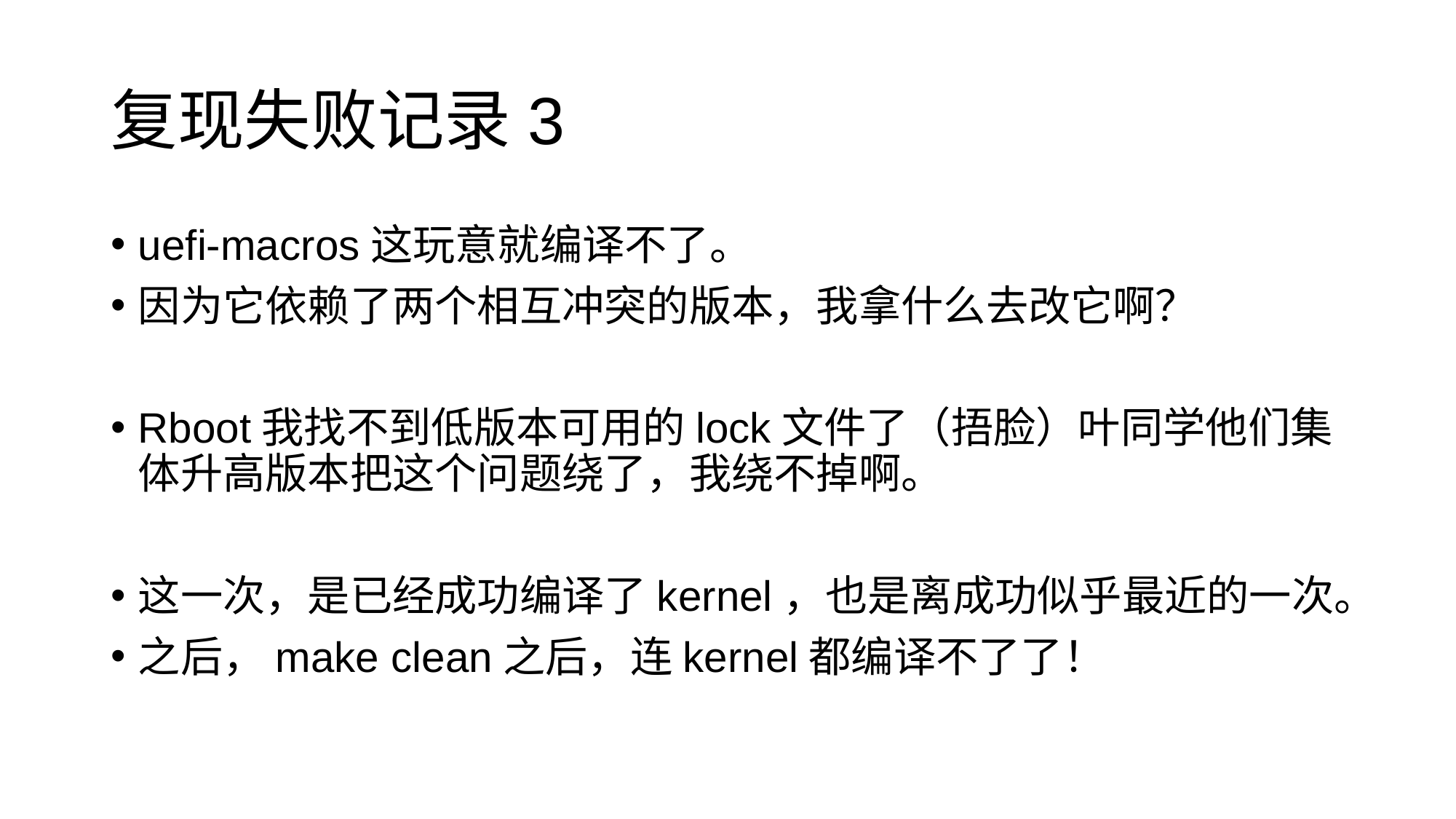

# 复现失败记录3
uefi-macros这玩意就编译不了。
因为它依赖了两个相互冲突的版本，我拿什么去改它啊？

Rboot我找不到低版本可用的lock文件了（捂脸）叶同学他们集体升高版本把这个问题绕了，我绕不掉啊。

这一次，是已经成功编译了kernel，也是离成功似乎最近的一次。
之后，make clean之后，连kernel都编译不了了！